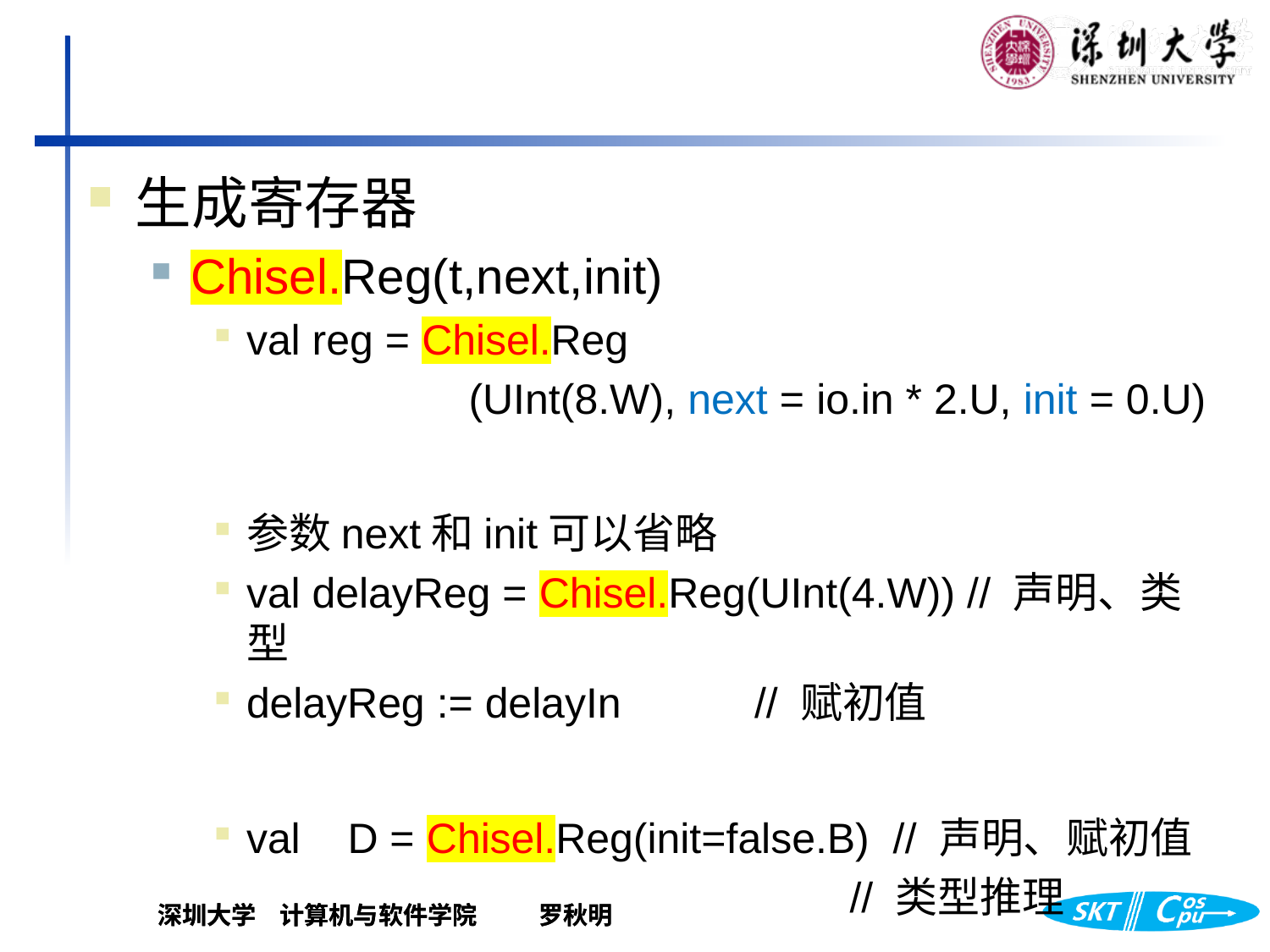

生成寄存器
Chisel.Reg(t,next,init)
val reg = Chisel.Reg
		(UInt(8.W), next = io.in * 2.U, init = 0.U)

参数next和init可以省略
val delayReg = Chisel.Reg(UInt(4.W)) // 声明、类型
delayReg := delayIn		// 赋初值

val    D = Chisel.Reg(init=false.B)  // 声明、赋初值
					// 类型推理